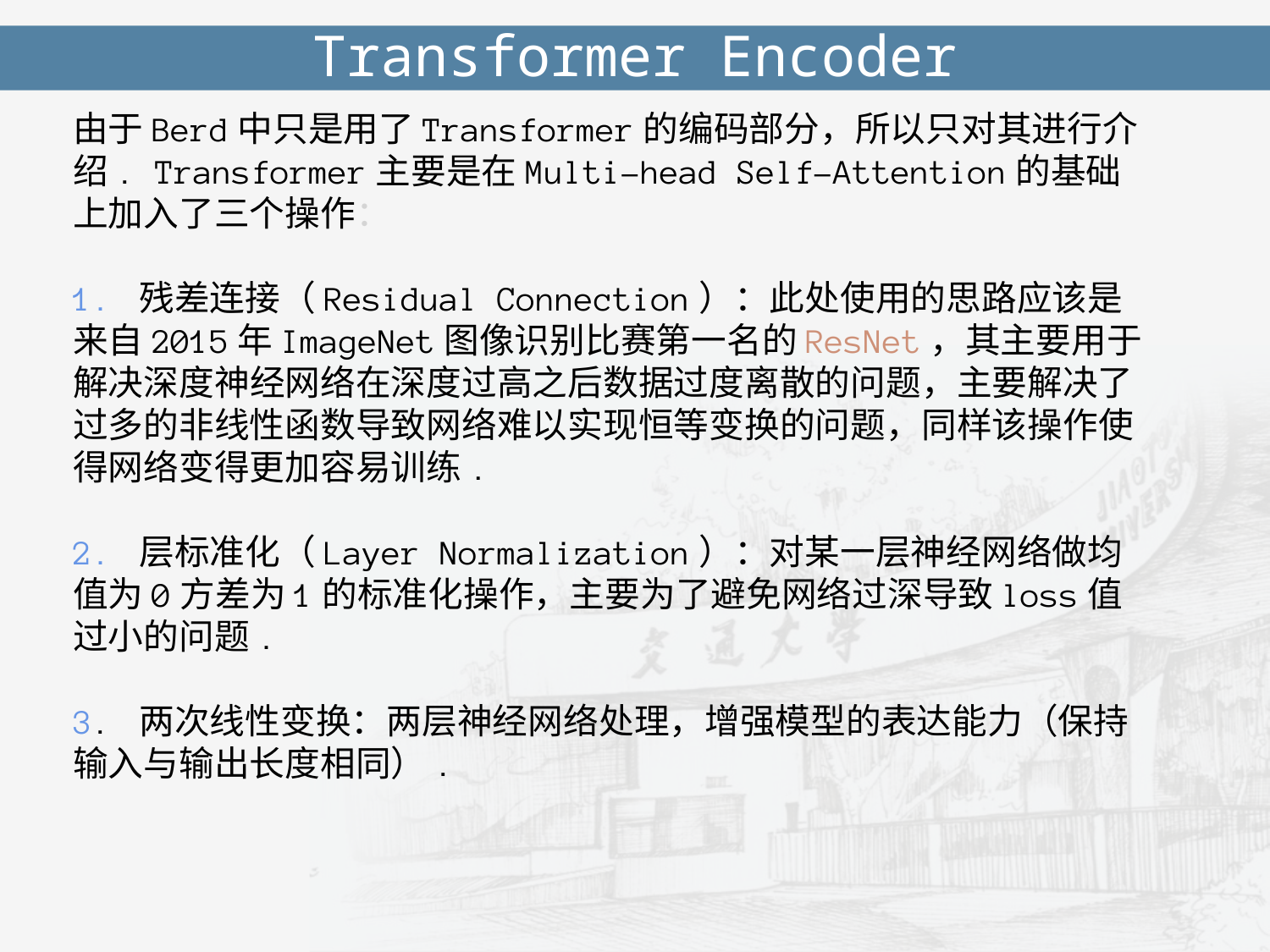

Transformer Encoder
由于Berd中只是用了Transformer的编码部分，所以只对其进行介绍. Transformer主要是在Multi-head Self-Attention的基础上加入了三个操作：
1. 残差连接（Residual Connection）：此处使用的思路应该是来自2015年ImageNet图像识别比赛第一名的ResNet，其主要用于解决深度神经网络在深度过高之后数据过度离散的问题，主要解决了过多的非线性函数导致网络难以实现恒等变换的问题，同样该操作使得网络变得更加容易训练.

2. 层标准化（Layer Normalization）：对某一层神经网络做均值为0方差为1的标准化操作，主要为了避免网络过深导致loss值过小的问题.

3. 两次线性变换：两层神经网络处理，增强模型的表达能力（保持输入与输出长度相同）.